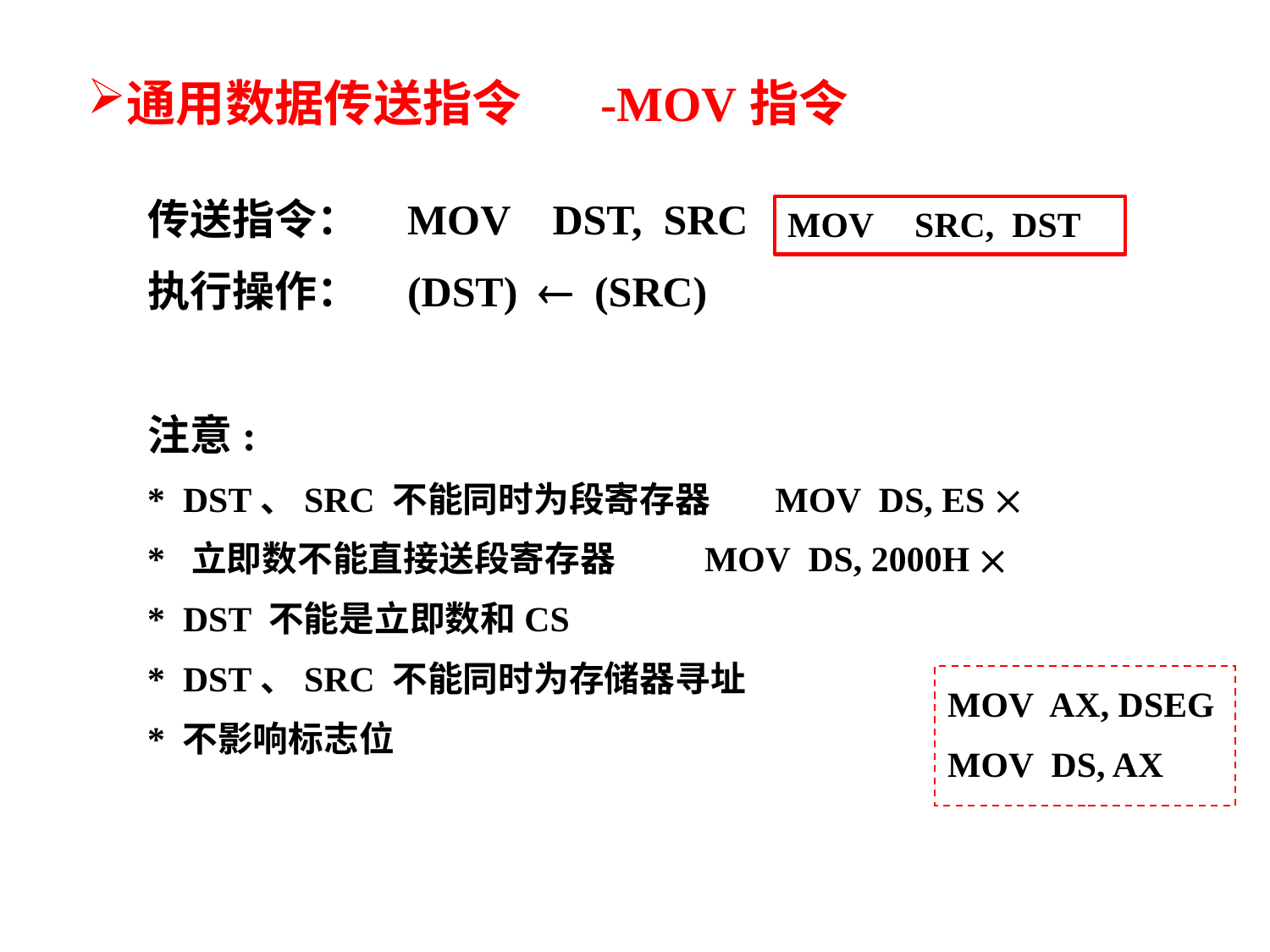

通用数据传送指令      -MOV指令
传送指令：    MOV    DST,  SRC
执行操作：    (DST)  ←  (SRC)

注意:
*  DST、SRC 不能同时为段寄存器       MOV  DS, ES ×
*  立即数不能直接送段寄存器          MOV  DS, 2000H ×
*  DST 不能是立即数和CS
*  DST、SRC 不能同时为存储器寻址
* 不影响标志位

MOV	SRC,  DST

MOV  AX, DSEG
MOV  DS, AX